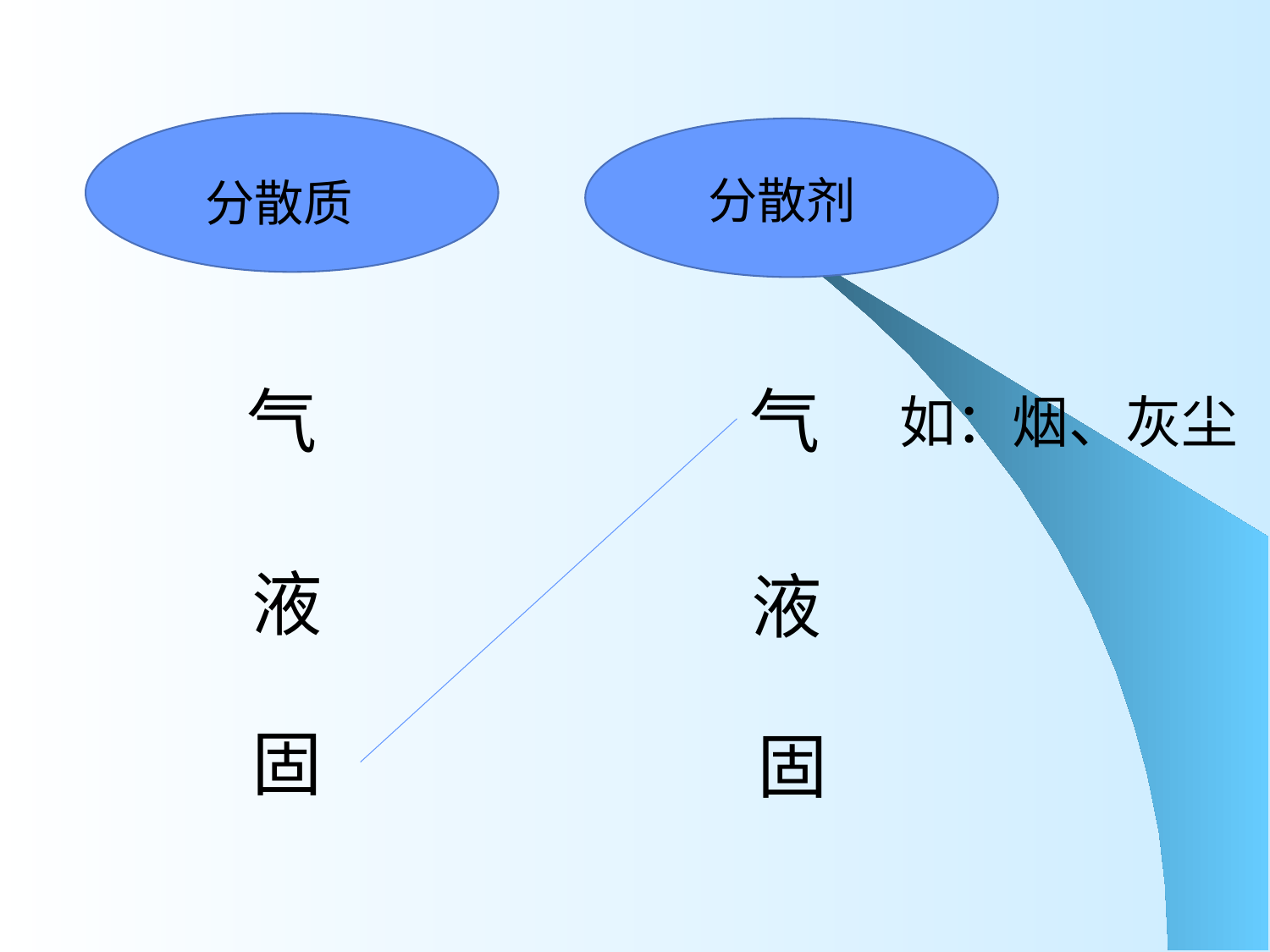

分散剂
分散质
气
气
 如：烟、灰尘
液
液
固
固